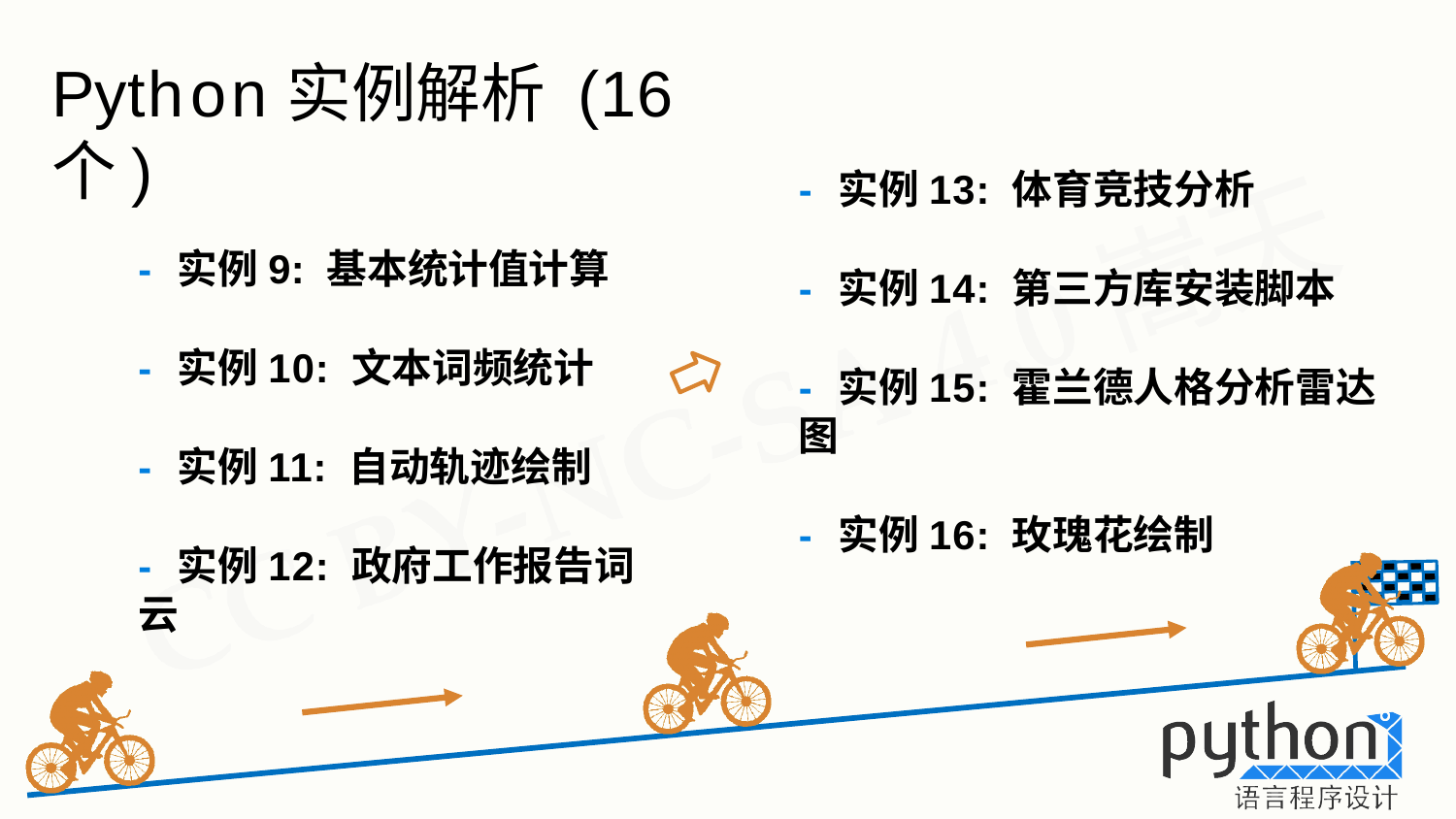

# Python实例解析 (16个)
- 实例13: 体育竞技分析

- 实例14: 第三方库安装脚本

- 实例15: 霍兰德人格分析雷达图

- 实例16: 玫瑰花绘制
- 实例9: 基本统计值计算

- 实例10: 文本词频统计

- 实例11: 自动轨迹绘制

- 实例12: 政府工作报告词云